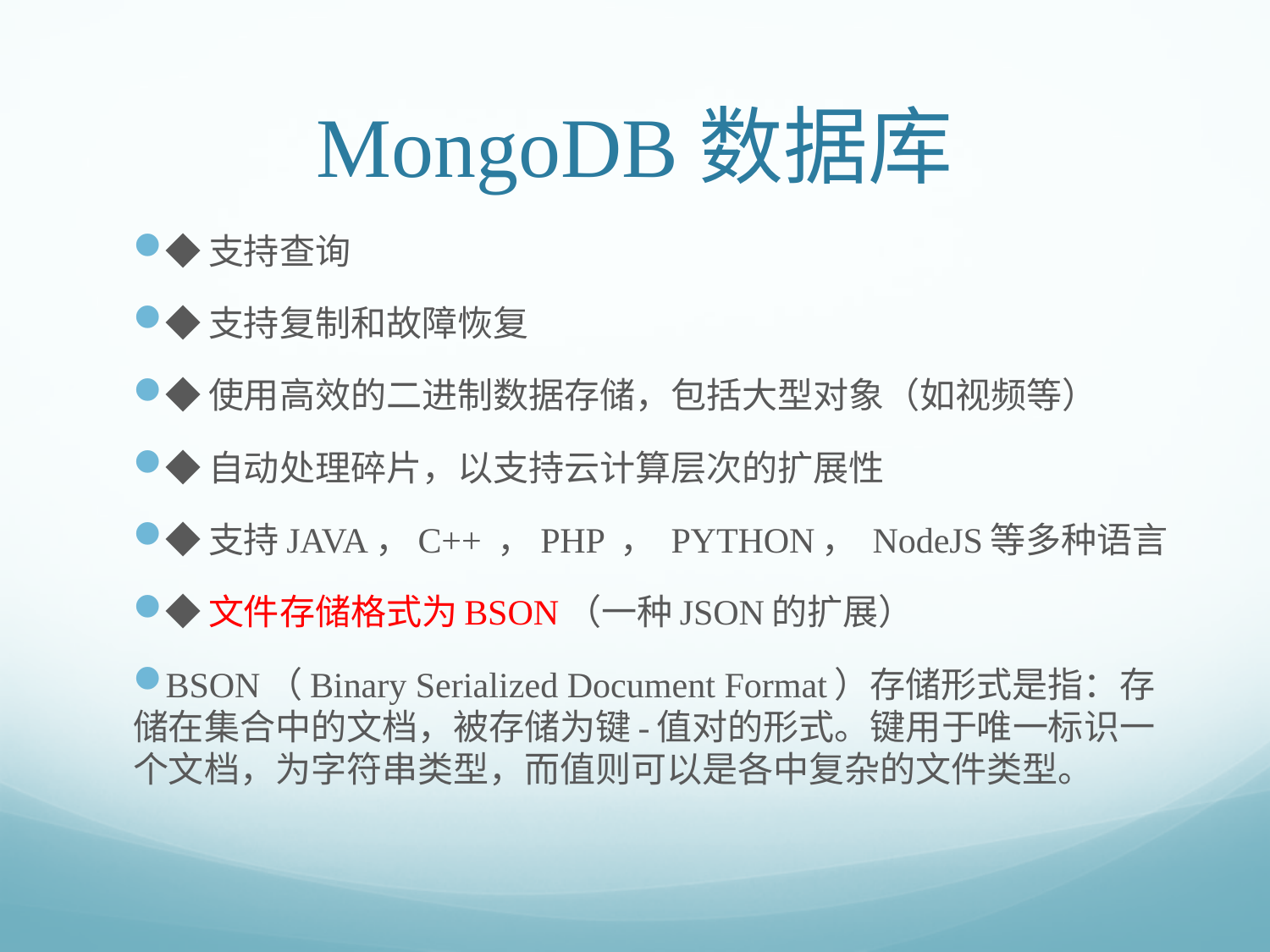

# MongoDB数据库
◆支持查询
◆支持复制和故障恢复
◆使用高效的二进制数据存储，包括大型对象（如视频等）
◆自动处理碎片，以支持云计算层次的扩展性
◆支持JAVA，C++ ，PHP ， PYTHON， NodeJS等多种语言
◆文件存储格式为BSON（一种JSON的扩展）
BSON（Binary Serialized Document Format）存储形式是指：存储在集合中的文档，被存储为键-值对的形式。键用于唯一标识一个文档，为字符串类型，而值则可以是各中复杂的文件类型。